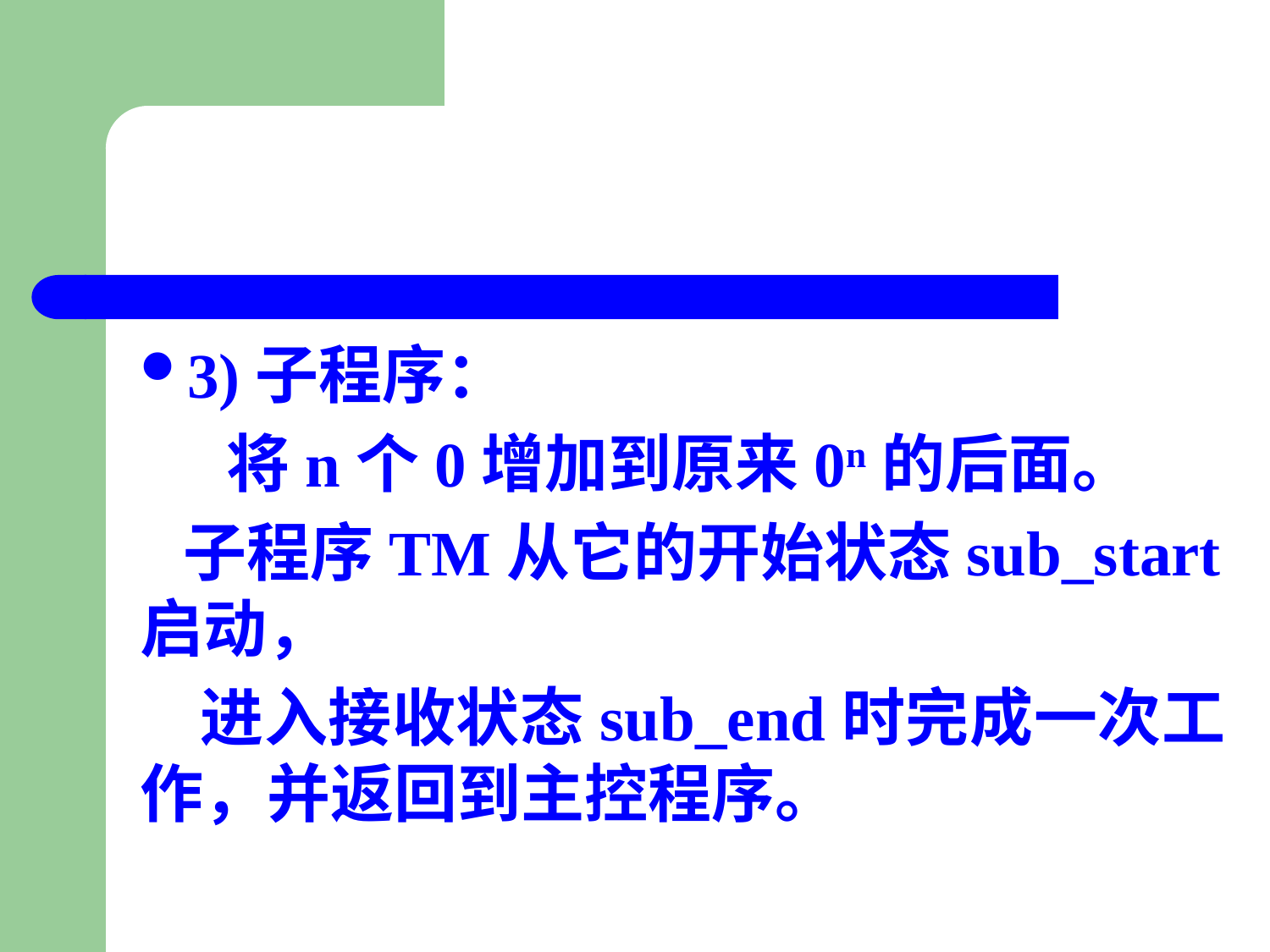

#
3)子程序：
     将n个0增加到原来0n的后面。
  子程序TM从它的开始状态sub_start启动，
   进入接收状态sub_end时完成一次工作，并返回到主控程序。